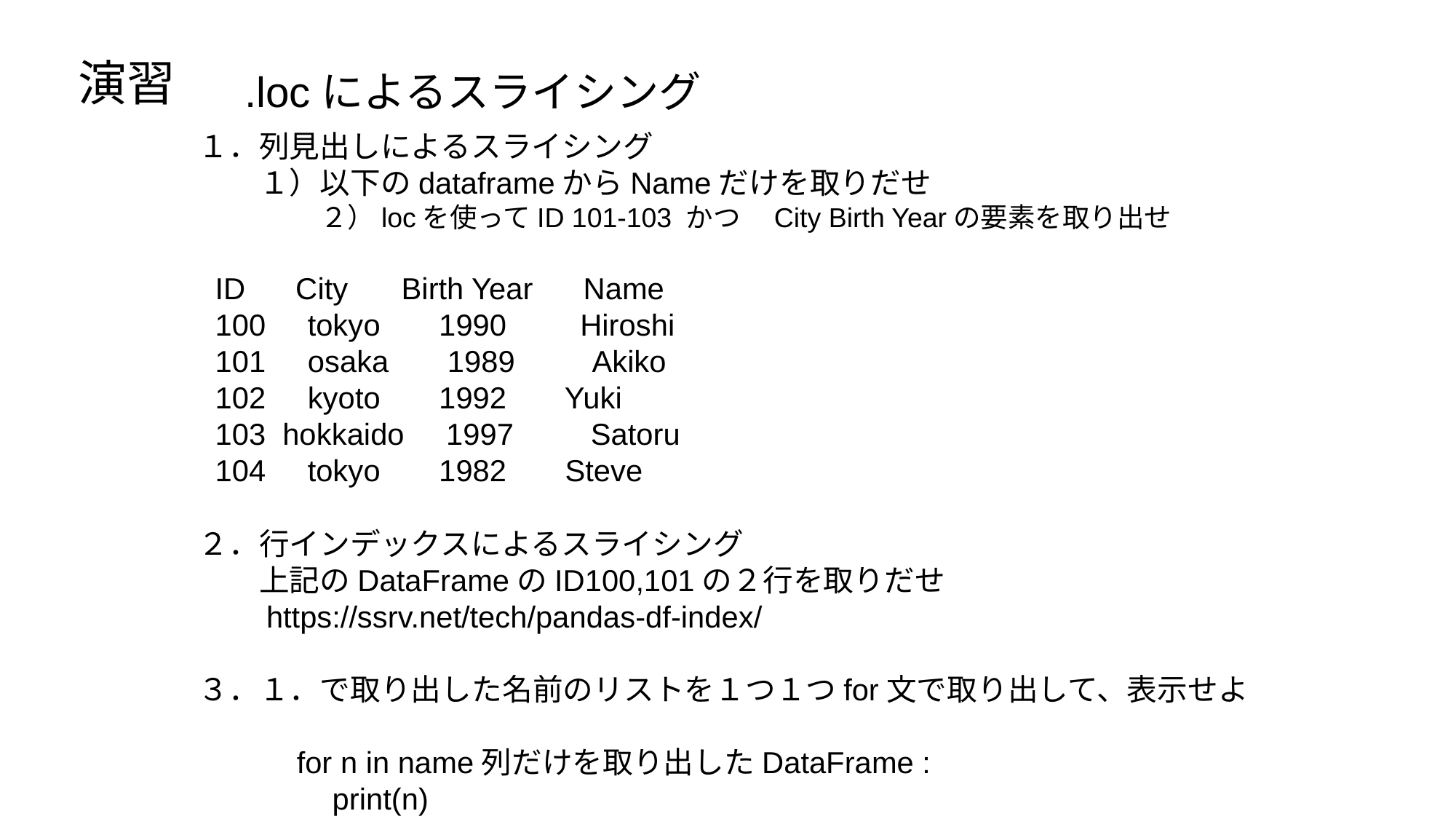

演習
.locによるスライシング
１．列見出しによるスライシング
　　１）以下のdataframeからNameだけを取りだせ
	 ２）locを使ってID 101-103 かつ　City Birth Yearの要素を取り出せ

  ID      City 　Birth Year      Name
  100     tokyo       1990 　   Hiroshi
  101     osaka       1989   　 Akiko
  102     kyoto       1992       Yuki
  103  hokkaido     1997   　 Satoru
  104     tokyo       1982       Steve

２．行インデックスによるスライシング
　　上記のDataFrameのID100,101の２行を取りだせ
　　https://ssrv.net/tech/pandas-df-index/

３．１．で取り出した名前のリストを１つ１つfor文で取り出して、表示せよ

　　　for n in name列だけを取り出したDataFrame :
                print(n)